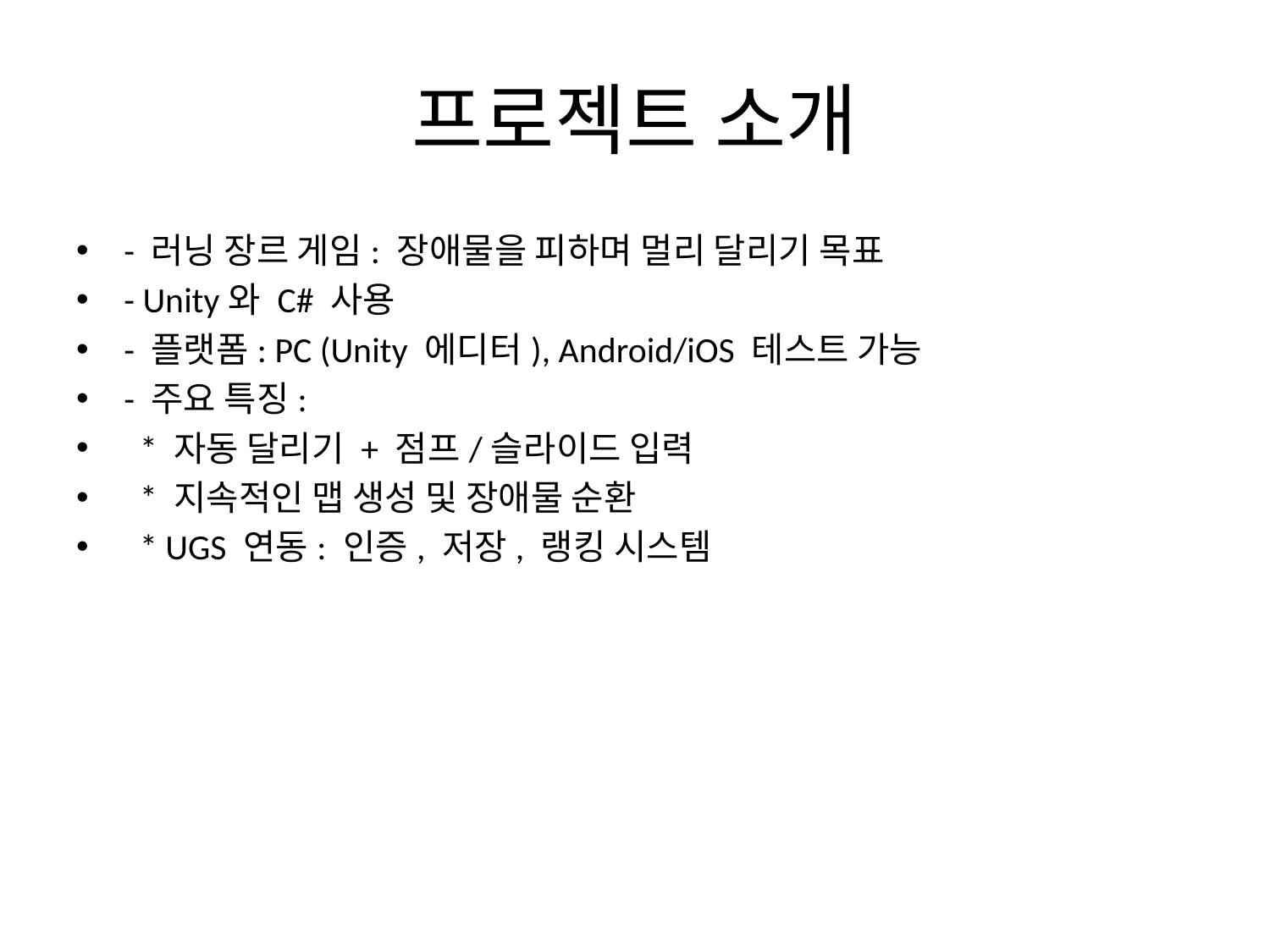

# 프로젝트 소개
- 러닝 장르 게임: 장애물을 피하며 멀리 달리기 목표
- Unity와 C# 사용
- 플랫폼: PC (Unity 에디터), Android/iOS 테스트 가능
- 주요 특징:
  * 자동 달리기 + 점프/슬라이드 입력
  * 지속적인 맵 생성 및 장애물 순환
  * UGS 연동: 인증, 저장, 랭킹 시스템